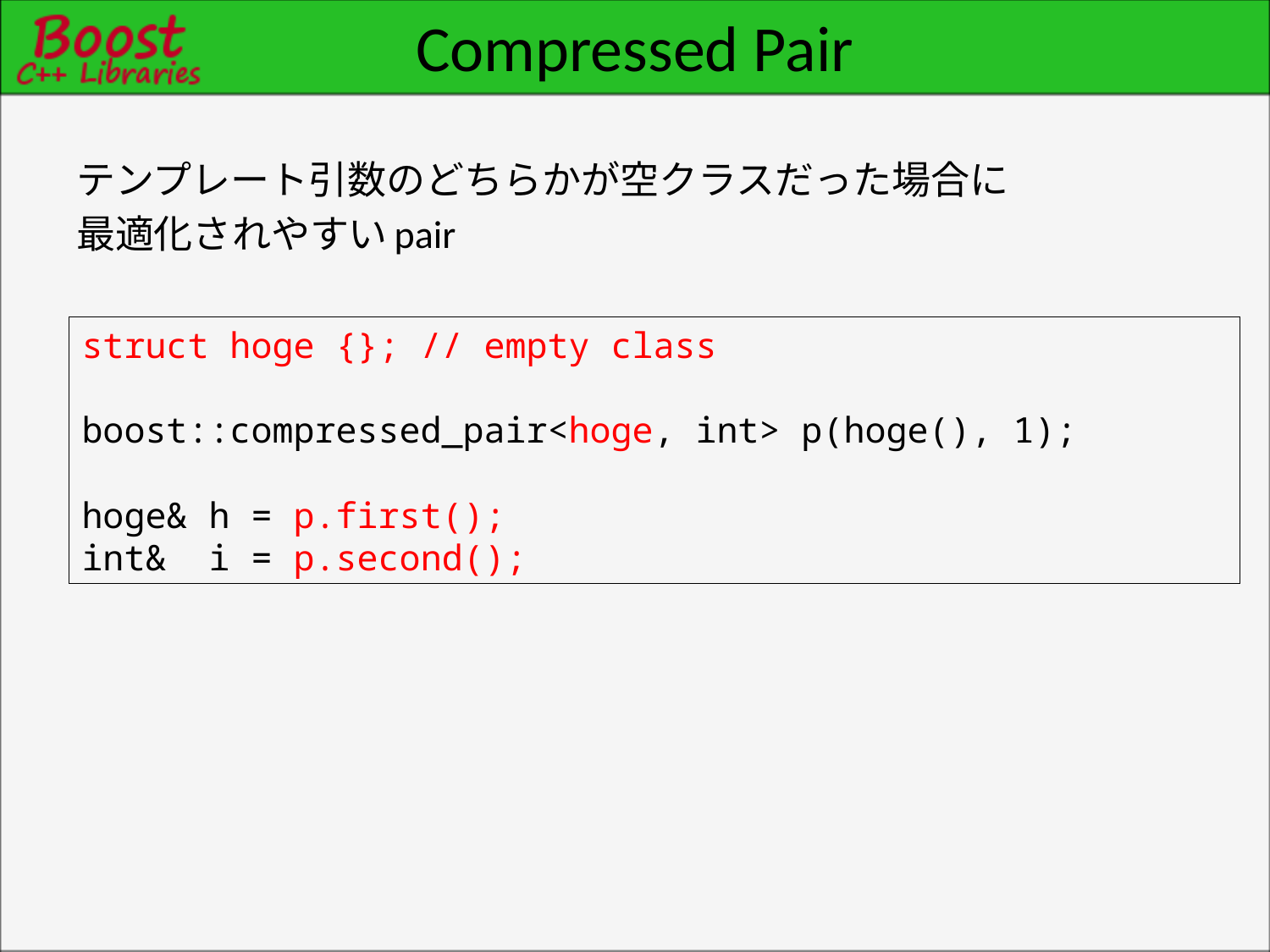

# Compressed Pair
テンプレート引数のどちらかが空クラスだった場合に
最適化されやすいpair
struct hoge {}; // empty class

boost::compressed_pair<hoge, int> p(hoge(), 1);

hoge& h = p.first();
int&  i = p.second();